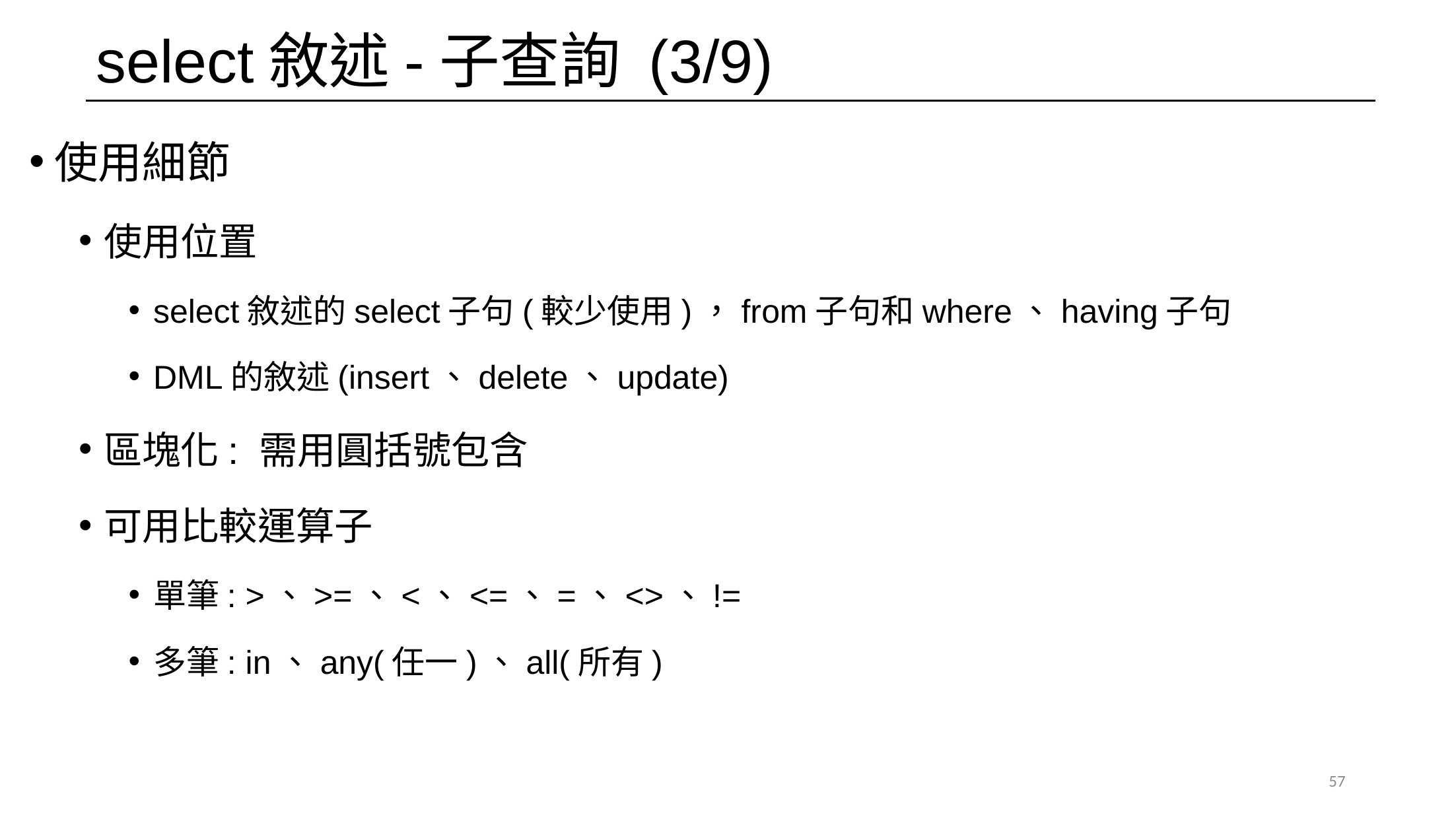

# select敘述-子查詢 (3/9)
使用細節
使用位置
select敘述的select子句(較少使用)，from子句和where、having子句
DML的敘述(insert、delete、update)
區塊化: 需用圓括號包含
可用比較運算子
單筆: >、>=、<、<=、=、<>、!=
多筆: in、any(任一)、all(所有)
57